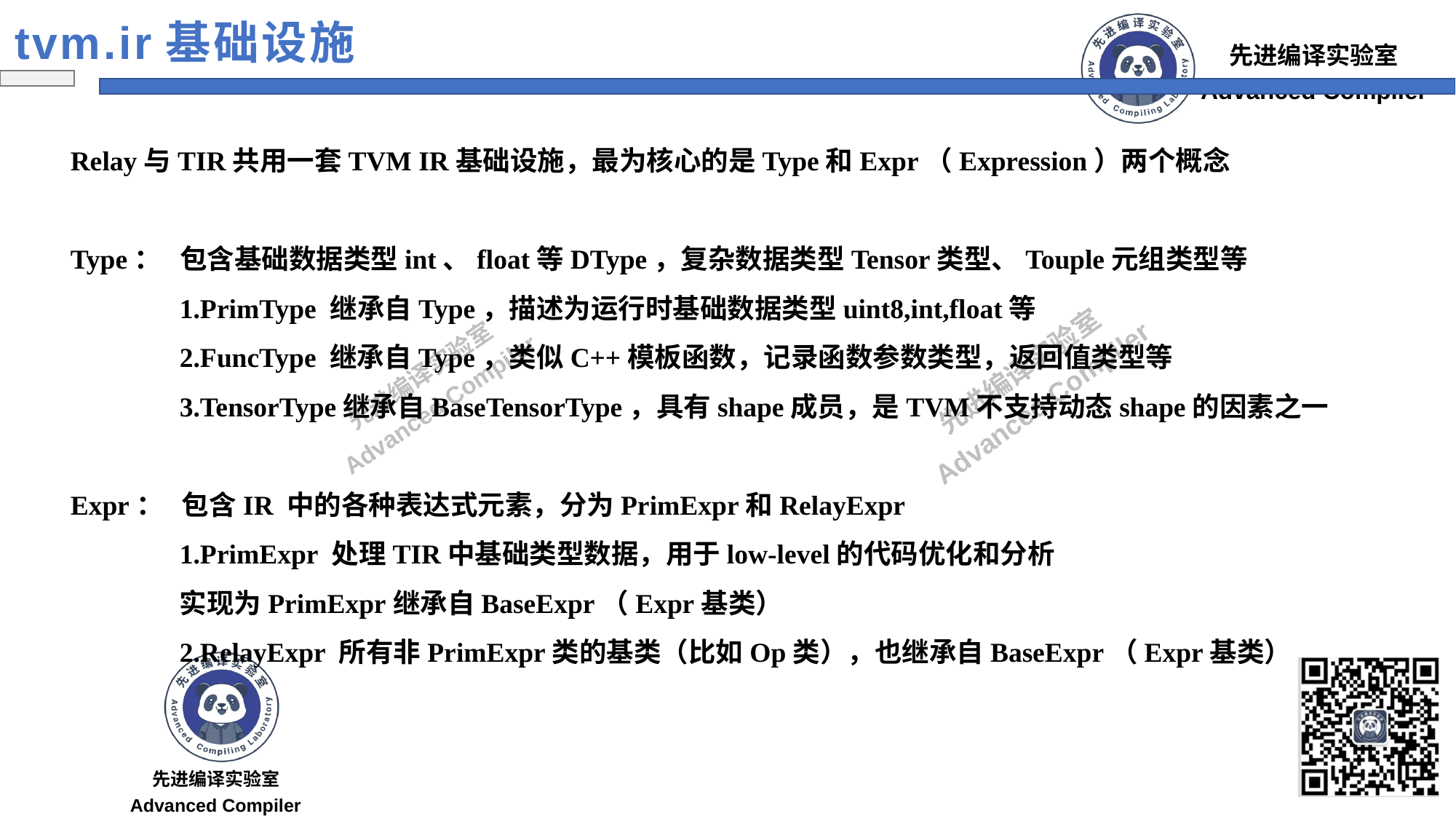

tvm.ir基础设施

Relay与TIR共用一套TVM IR基础设施，最为核心的是Type和Expr（Expression）两个概念

Type：   包含基础数据类型int、float等DType，复杂数据类型Tensor类型、Touple元组类型等
	1.PrimType 继承自Type，描述为运行时基础数据类型uint8,int,float等
	2.FuncType 继承自Type，类似C++模板函数，记录函数参数类型，返回值类型等
	3.TensorType继承自BaseTensorType，具有shape成员，是TVM不支持动态shape的因素之一

Expr：   包含IR 中的各种表达式元素，分为PrimExpr和RelayExpr
	1.PrimExpr 处理TIR中基础类型数据，用于low-level的代码优化和分析
	实现为PrimExpr继承自BaseExpr（Expr基类）
	2.RelayExpr 所有非PrimExpr类的基类（比如Op类），也继承自BaseExpr（Expr基类）